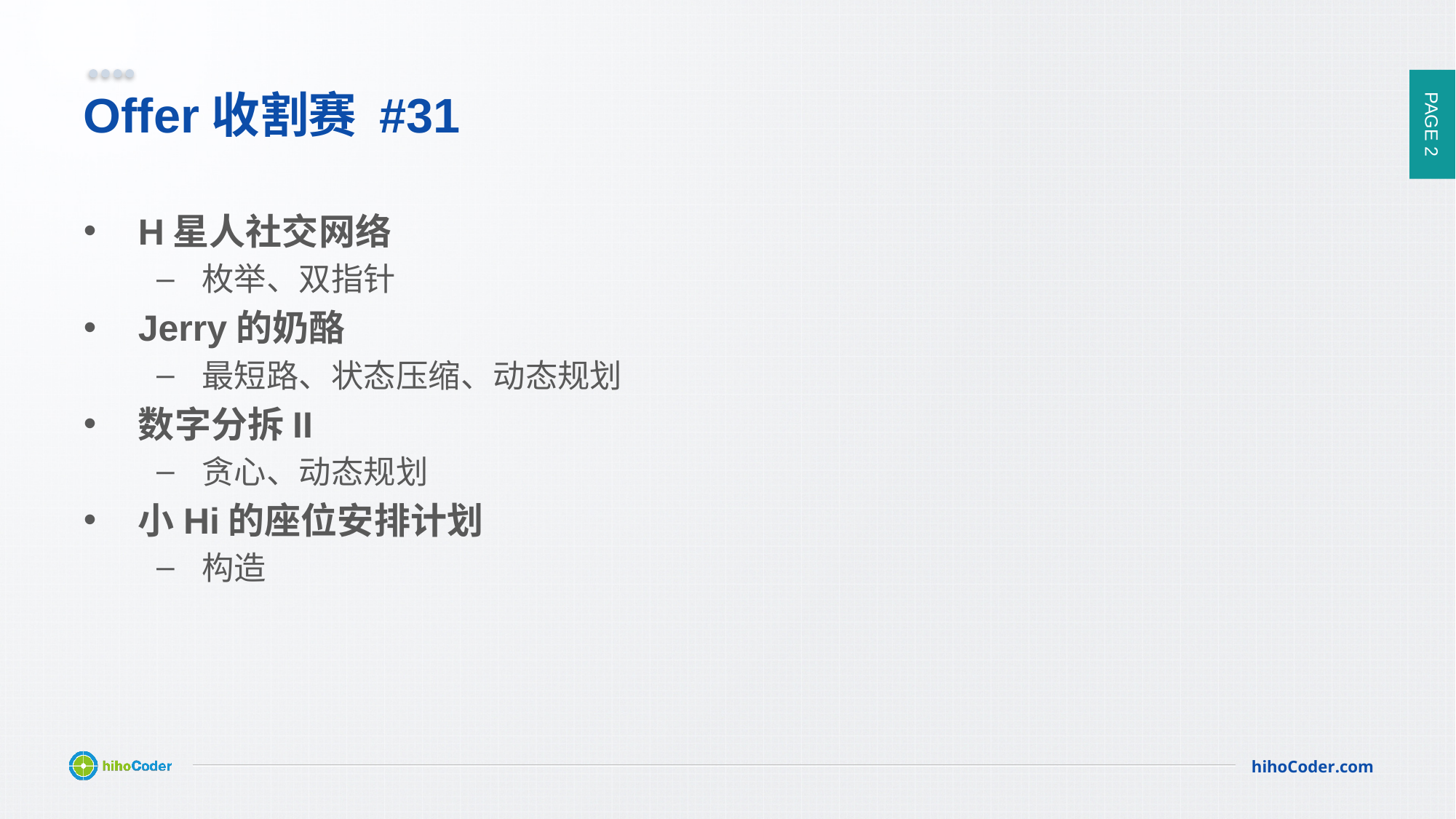

# Offer收割赛 #31

H星人社交网络
枚举、双指针
Jerry的奶酪
最短路、状态压缩、动态规划
数字分拆II
贪心、动态规划
小Hi的座位安排计划
构造